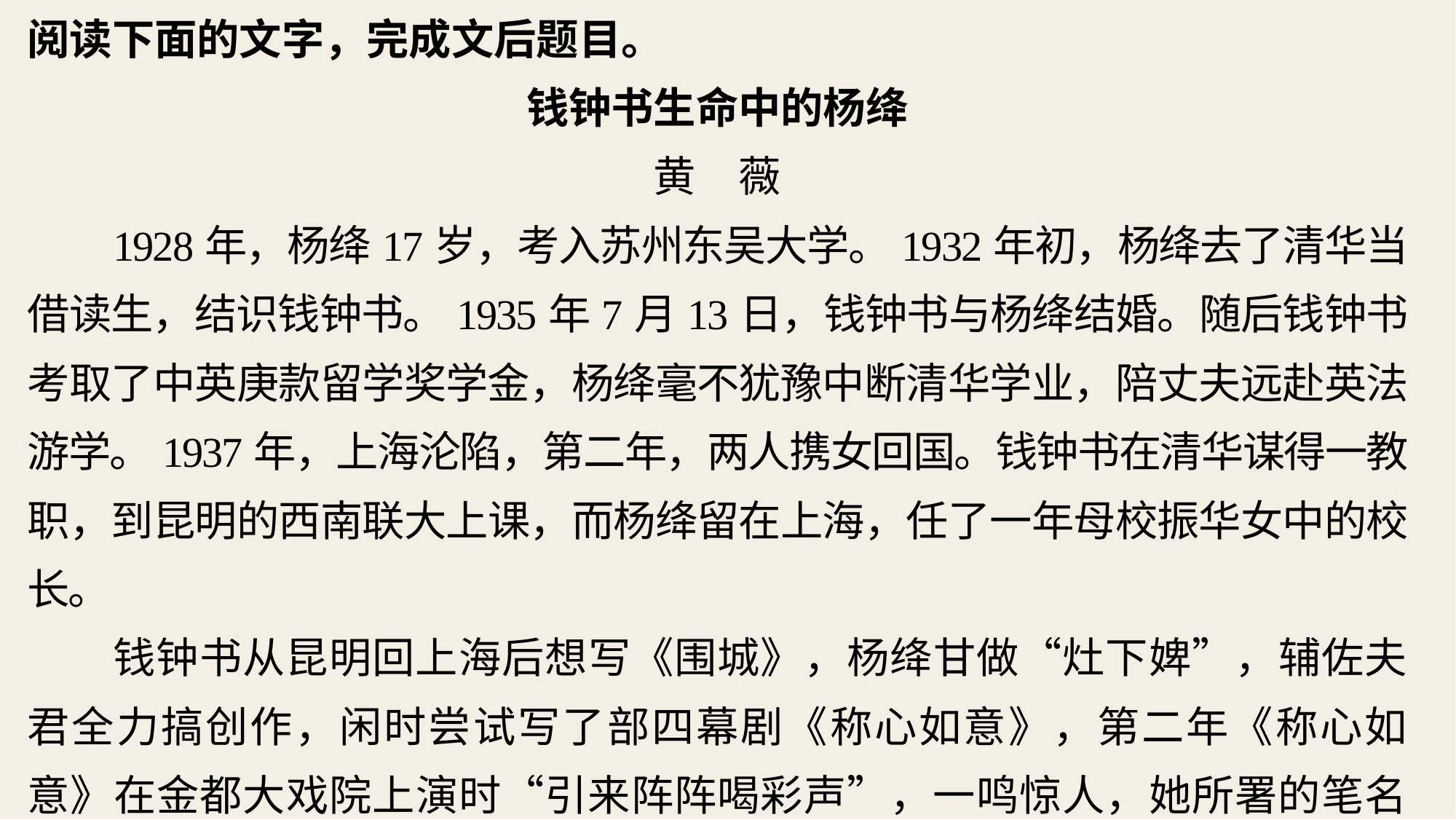

阅读下面的文字，完成文后题目。
钱钟书生命中的杨绛
黄　薇
1928年，杨绛17岁，考入苏州东吴大学。1932年初，杨绛去了清华当借读生，结识钱钟书。1935年7月13日，钱钟书与杨绛结婚。随后钱钟书考取了中英庚款留学奖学金，杨绛毫不犹豫中断清华学业，陪丈夫远赴英法游学。1937年，上海沦陷，第二年，两人携女回国。钱钟书在清华谋得一教职，到昆明的西南联大上课，而杨绛留在上海，任了一年母校振华女中的校长。
钱钟书从昆明回上海后想写《围城》，杨绛甘做“灶下婢”，辅佐夫君全力搞创作，闲时尝试写了部四幕剧《称心如意》，第二年《称心如意》在金都大戏院上演时“引来阵阵喝彩声”，一鸣惊人，她所署的笔名“杨绛”也就此叫开。